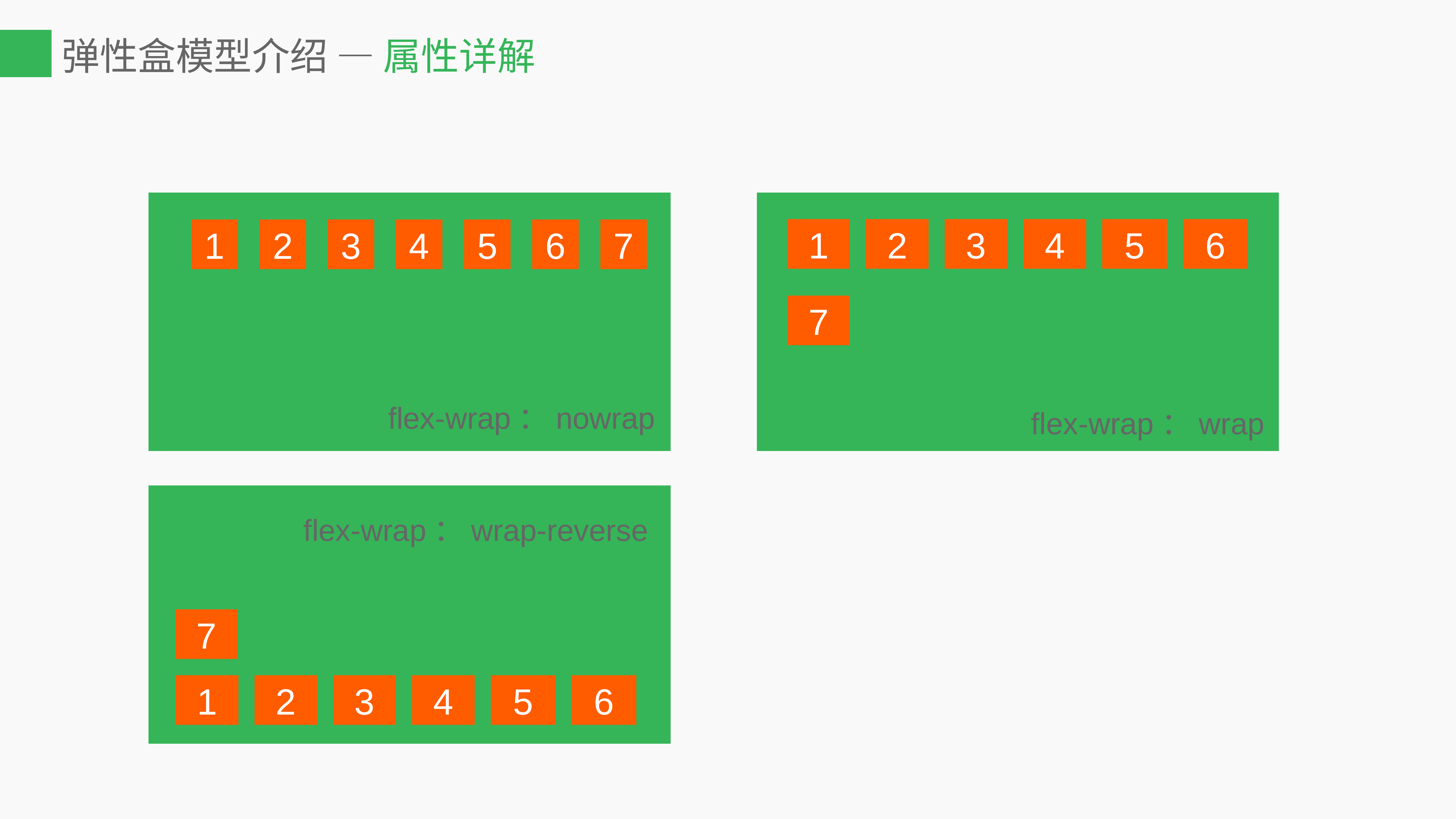

# 弹性盒模型介绍 — 属性详解

1
2
3
4
5
6
7
flex-wrap：wrap

1
2
3
4
5
6
7
flex-wrap：nowrap

flex-wrap：wrap-reverse

7
1
2
3
4
5
6